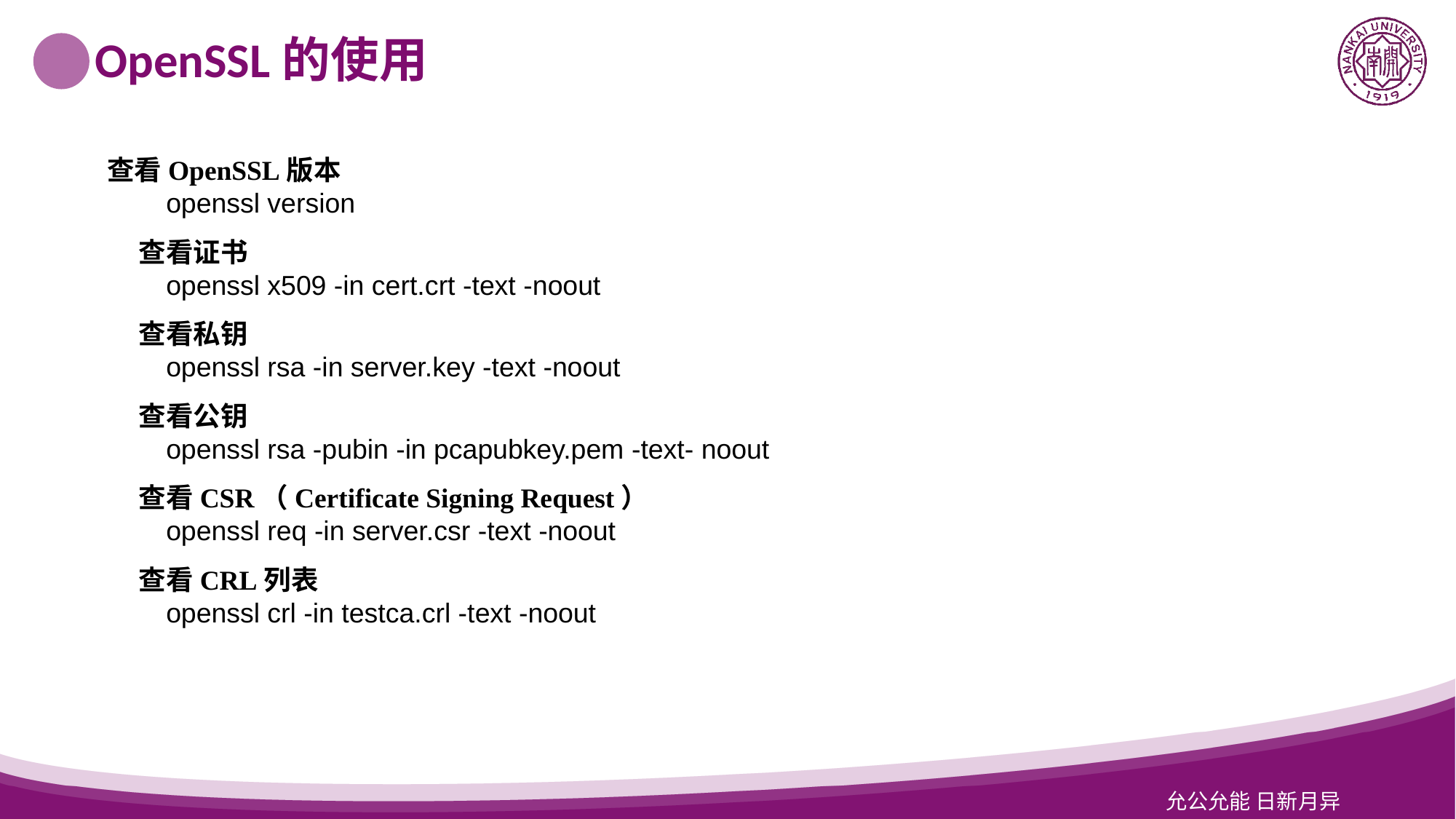

选中图片Delete，点击中间图标即可插入新图片

OpenSSL的使用
查看OpenSSL版本
openssl version
查看证书
openssl x509 -in cert.crt -text -noout
查看私钥
openssl rsa -in server.key -text -noout
查看公钥
openssl rsa -pubin -in pcapubkey.pem -text- noout
查看CSR（Certificate Signing Request）
openssl req -in server.csr -text -noout
查看CRL列表
openssl crl -in testca.crl -text -noout